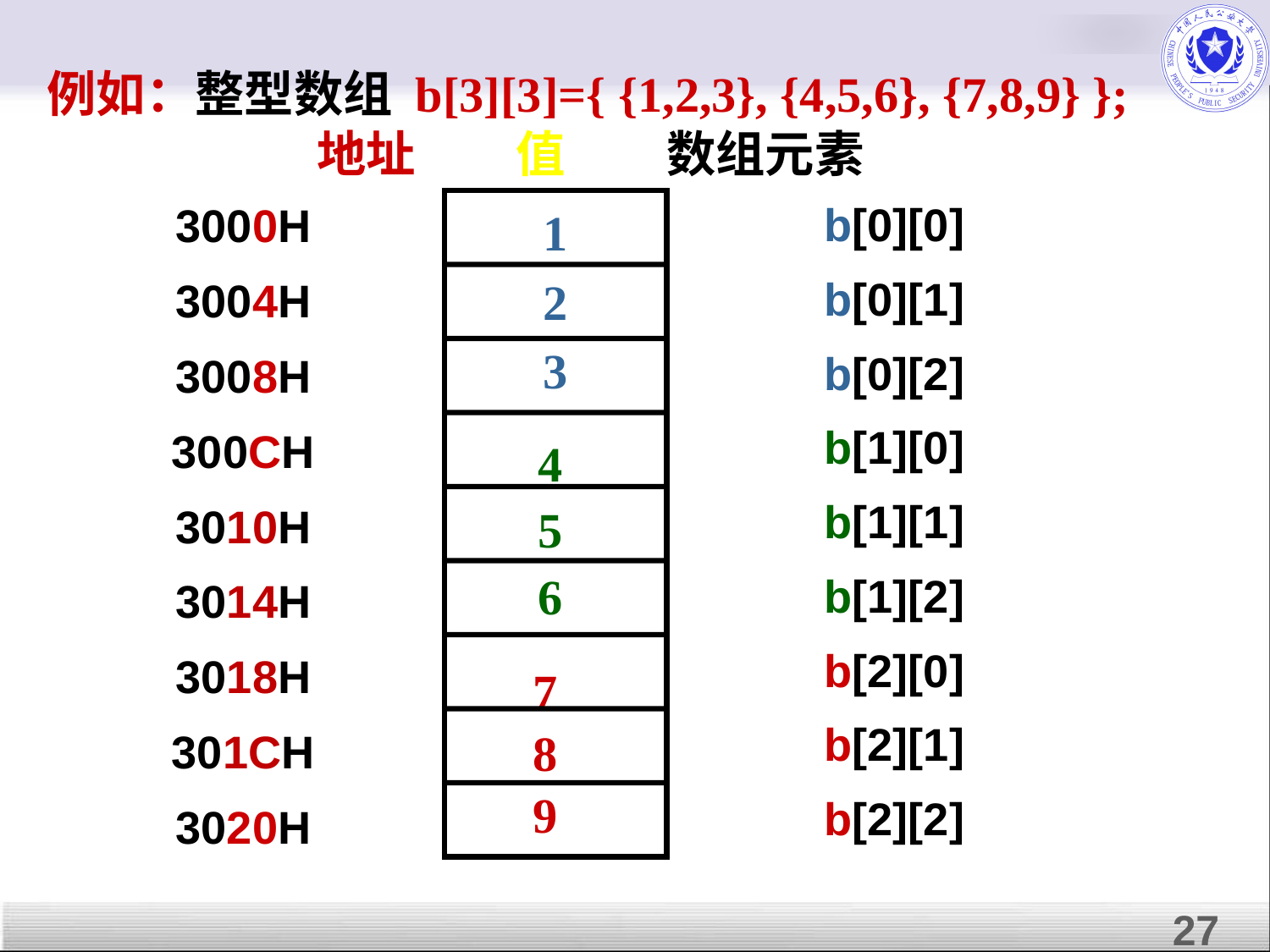

例如：整型数组 b[3][3]={ {1,2,3}, {4,5,6}, {7,8,9} };
地址         值         数组元素
b[0][0]
b[0][1]
b[0][2]
b[1][0]
b[1][1]
b[1][2]
b[2][0]
b[2][1]
b[2][2]
3000H
3004H
3008H
300CH
3010H
3014H
3018H
301CH
3020H

1
2
3
4
5
6
789